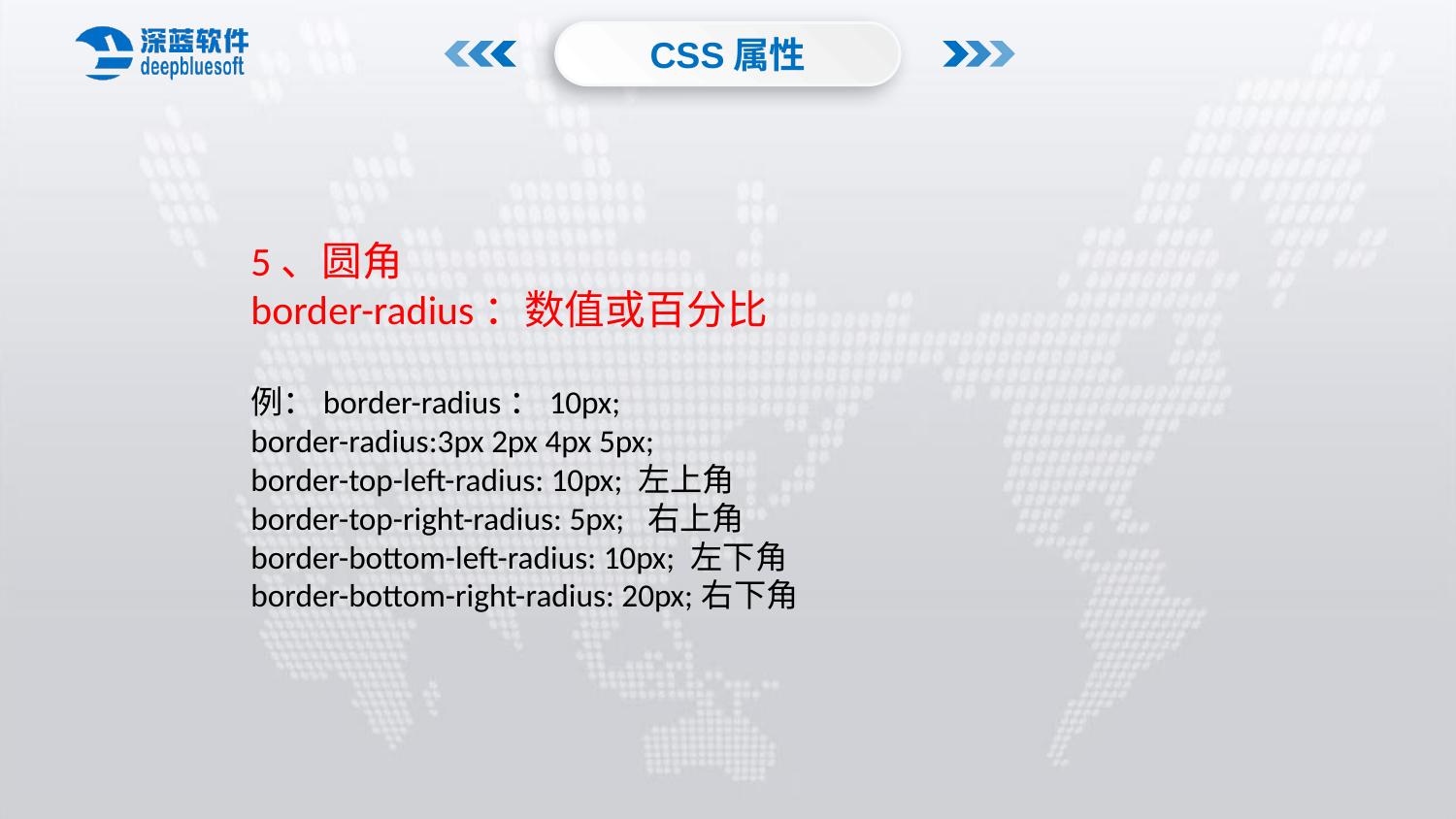

CSS属性

5、圆角
border-radius：数值或百分比

例：border-radius：10px;
border-radius:3px 2px 4px 5px;
border-top-left-radius: 10px; 左上角
border-top-right-radius: 5px;  右上角
border-bottom-left-radius: 10px; 左下角
border-bottom-right-radius: 20px;右下角